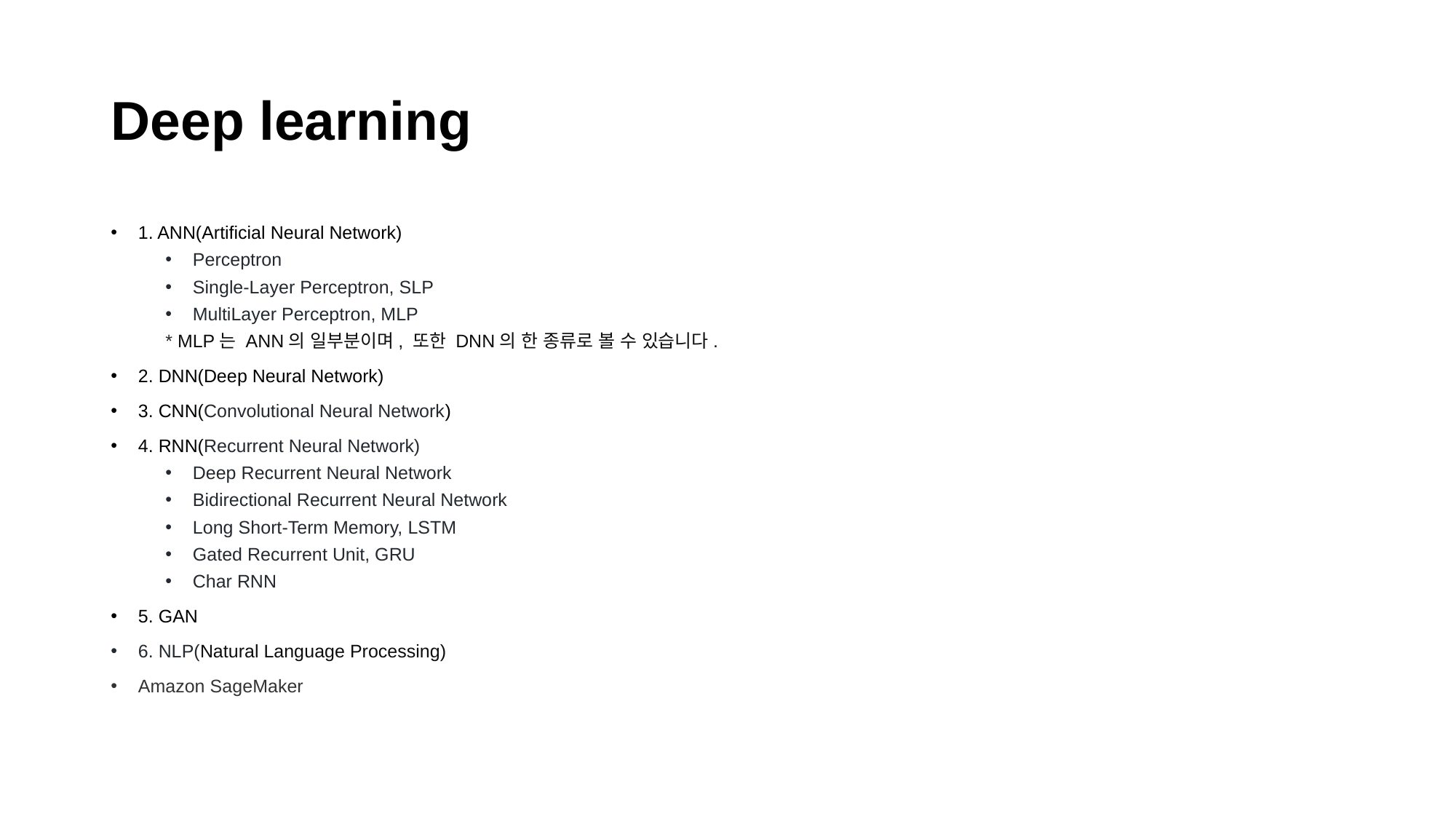

# Deep learning
1. ANN(Artificial Neural Network)
Perceptron
Single-Layer Perceptron, SLP
MultiLayer Perceptron, MLP
* MLP는 ANN의 일부분이며, 또한 DNN의 한 종류로 볼 수 있습니다.
2. DNN(Deep Neural Network)
3. CNN(Convolutional Neural Network)
4. RNN(Recurrent Neural Network)
Deep Recurrent Neural Network
Bidirectional Recurrent Neural Network
Long Short-Term Memory, LSTM
Gated Recurrent Unit, GRU
Char RNN
5. GAN
6. NLP(Natural Language Processing)
Amazon SageMaker